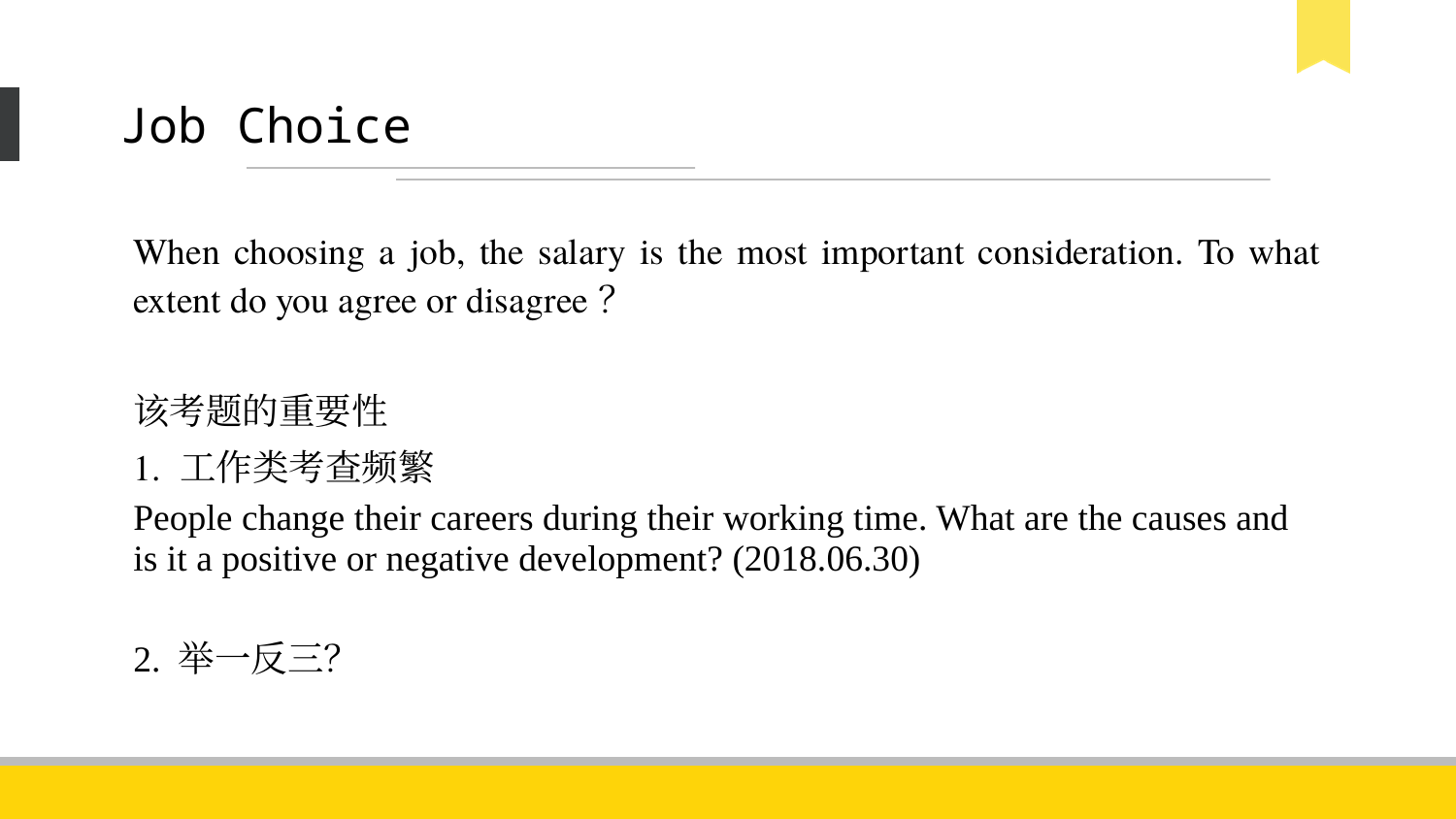

# Job Choice
When choosing a job, the salary is the most important consideration. To what extent do you agree or disagree？

该考题的重要性
1. 工作类考查频繁
People change their careers during their working time. What are the causes and is it a positive or negative development? (2018.06.30)

2. 举一反三？